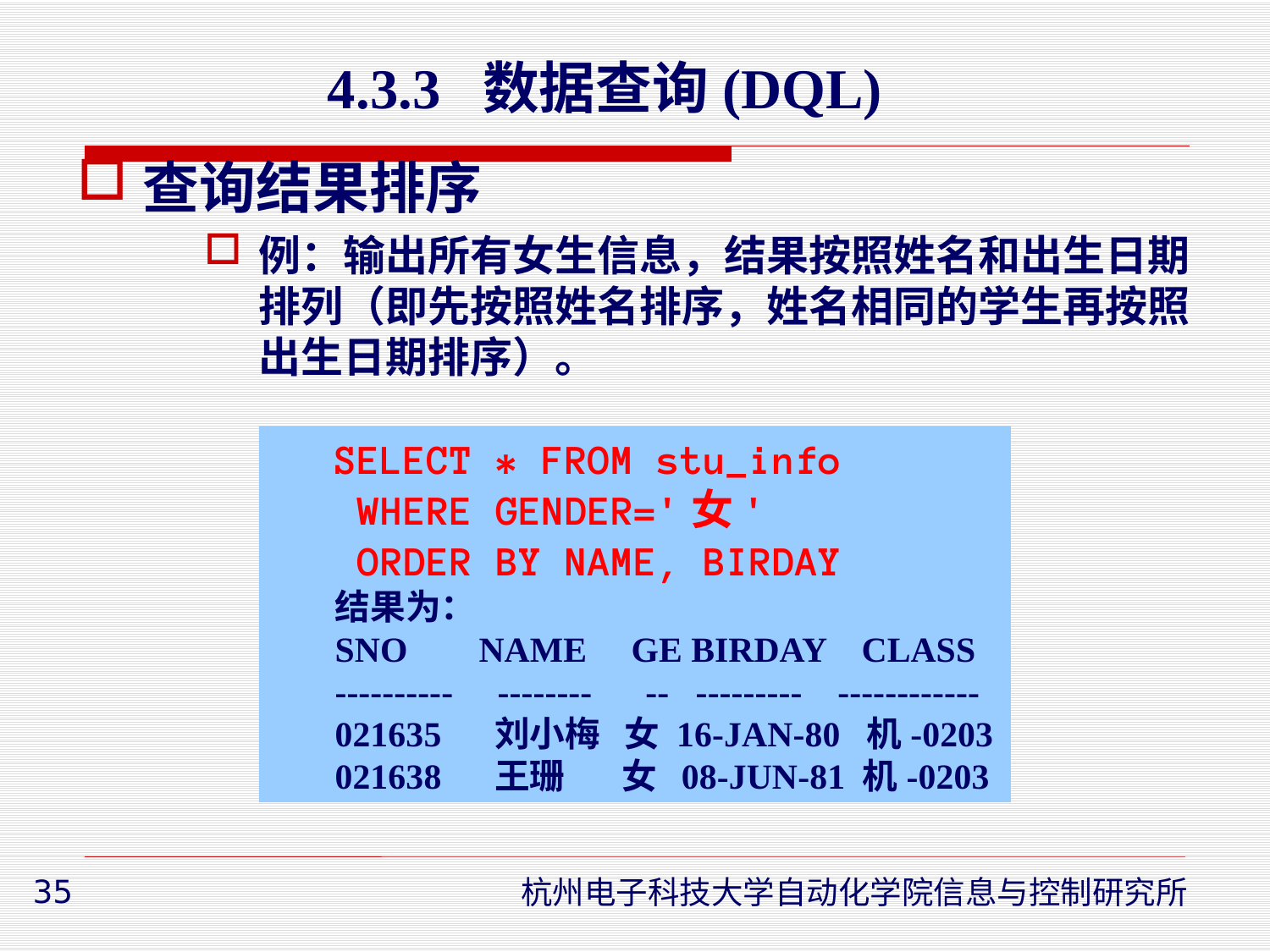

4.3.3  数据查询(DQL)
查询结果排序
例：输出所有女生信息，结果按照姓名和出生日期排列（即先按照姓名排序，姓名相同的学生再按照出生日期排序）。
SELECT * FROM stu_info
 WHERE GENDER='女'
 ORDER BY NAME, BIRDAY
结果为：
SNO        NAME     GE BIRDAY    CLASS
----------     --------      --   ---------    ------------
021635     刘小梅   女 16-JAN-80  机-0203
021638     王珊       女  08-JUN-81 机-0203